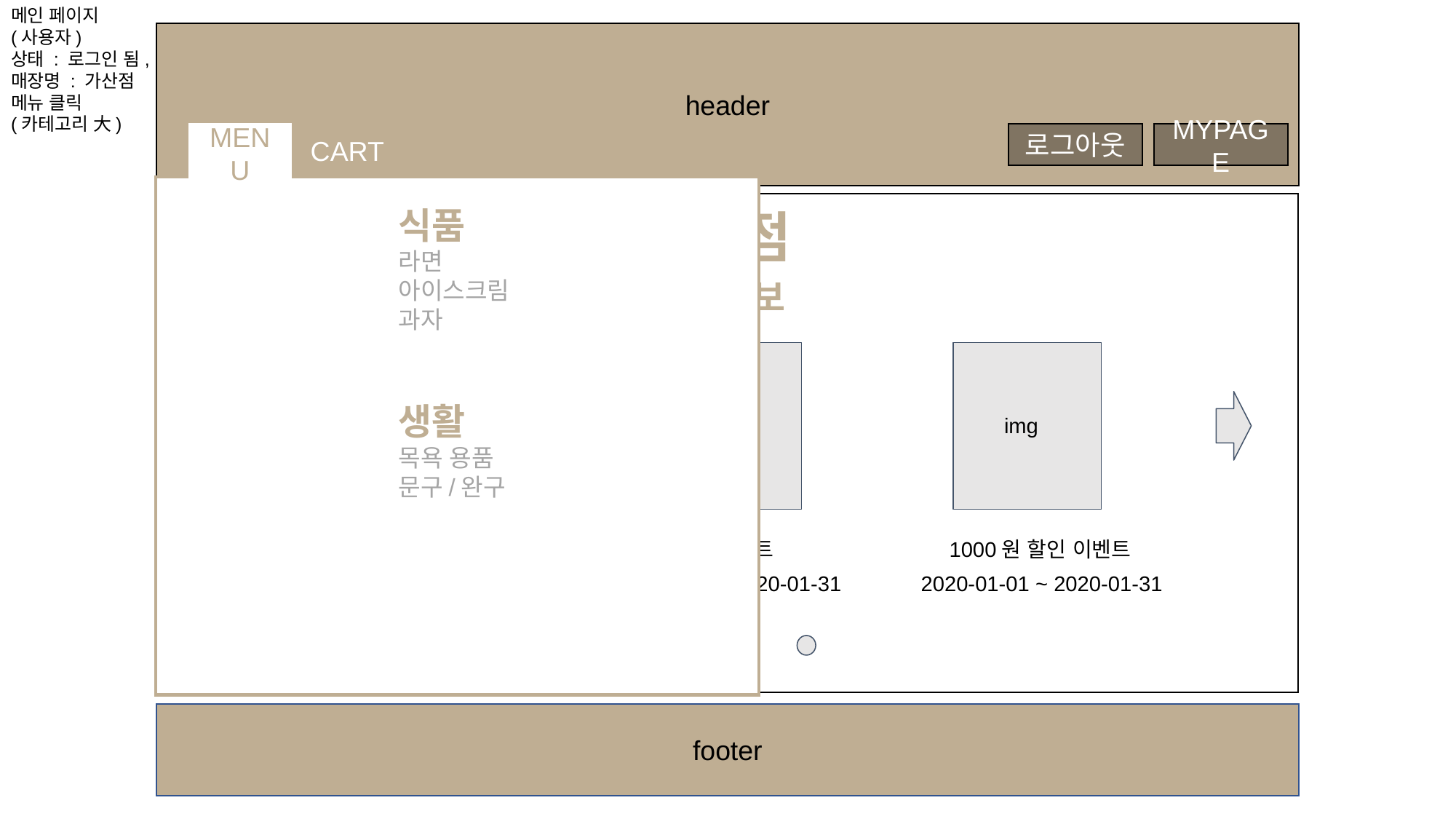

메인 페이지
(사용자)
상태 : 로그인 됨,
매장명 : 가산점
메뉴 클릭
(카테고리 大)
header
MENU
로그아웃
MYPAGE
MENU
MENU    CART

식품
라면
아이스크림
과자

가산점
행사 정보

img
img
img
10%할인 이벤트
종료된 이벤트
1000원 할인 이벤트
2020-01-01 ~ 2020-01-31
2019-01-01 ~ 2020-01-31
2020-01-01 ~ 2020-01-31

생활
목욕 용품
문구/완구
footer